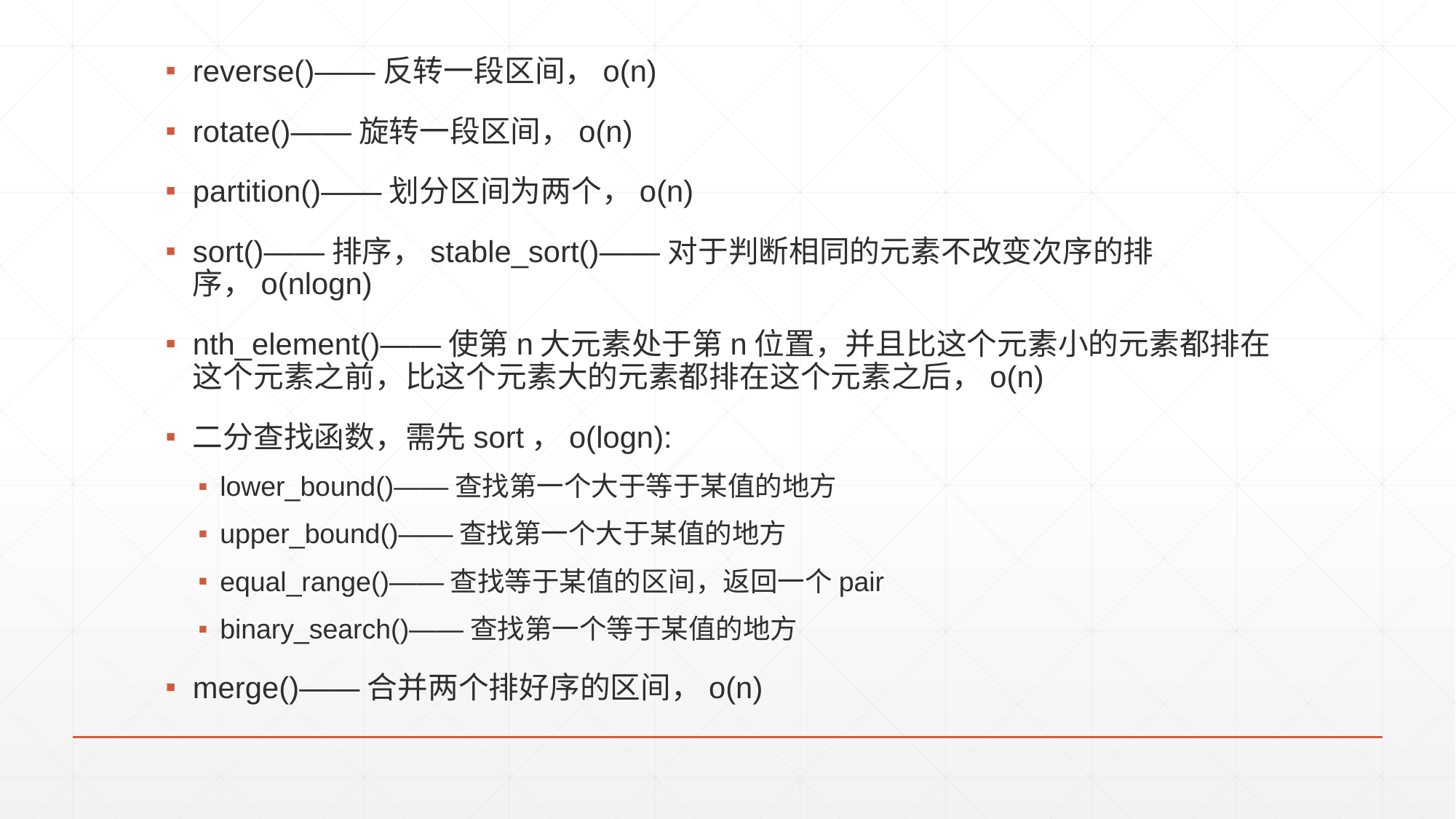

reverse()——反转一段区间，o(n)
rotate()——旋转一段区间，o(n)
partition()——划分区间为两个，o(n)
sort()——排序，stable_sort()——对于判断相同的元素不改变次序的排序，o(nlogn)
nth_element()——使第n大元素处于第n位置，并且比这个元素小的元素都排在这个元素之前，比这个元素大的元素都排在这个元素之后，o(n)
二分查找函数，需先sort，o(logn):
lower_bound()——查找第一个大于等于某值的地方
upper_bound()——查找第一个大于某值的地方
equal_range()——查找等于某值的区间，返回一个pair
binary_search()——查找第一个等于某值的地方
merge()——合并两个排好序的区间，o(n)